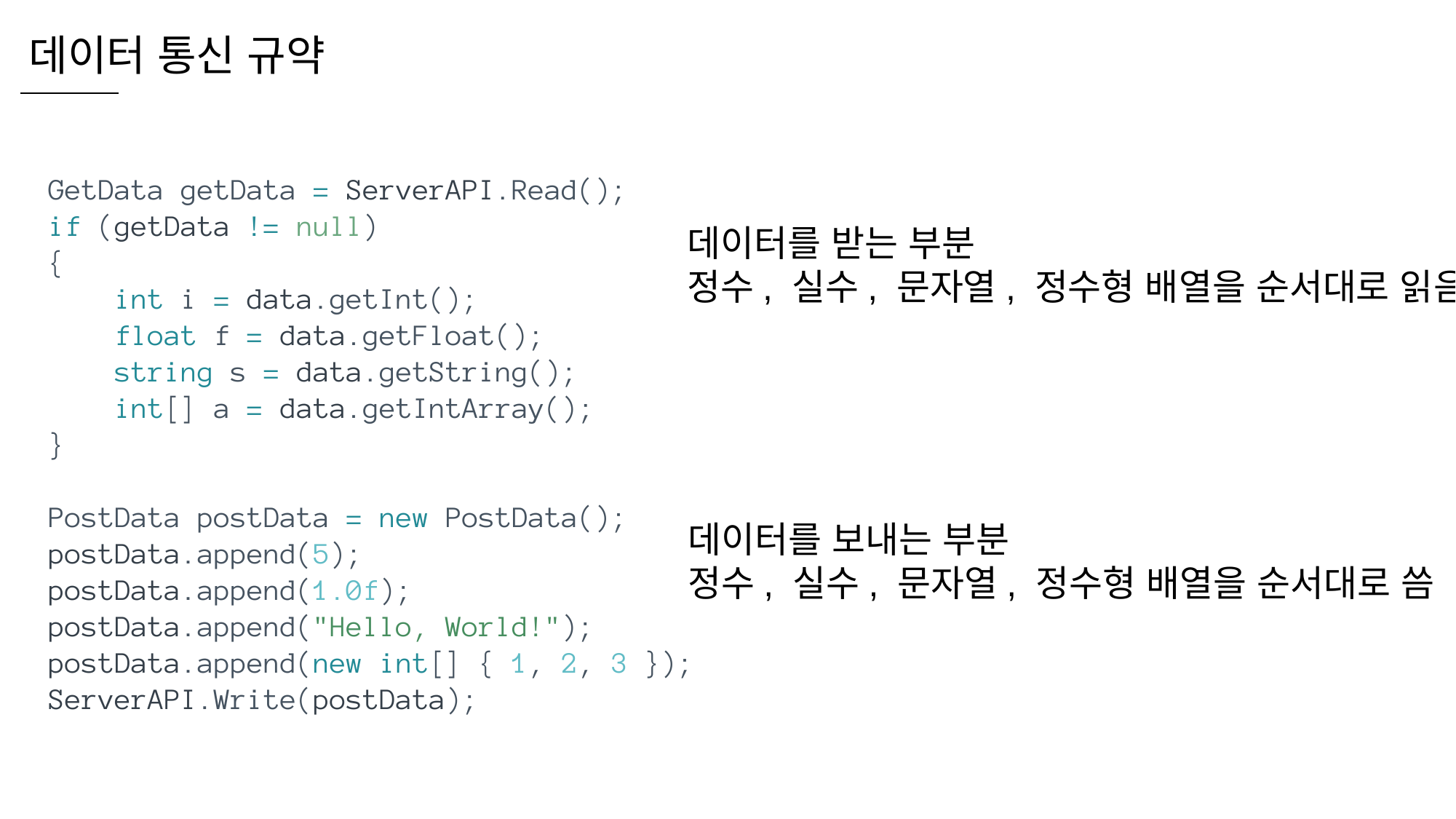

데이터 통신 규약
GetData getData = ServerAPI.Read();
if (getData != null)
{
    int i = data.getInt();
    float f = data.getFloat();
    string s = data.getString();
    int[] a = data.getIntArray();
}
PostData postData = new PostData();
postData.append(5);
postData.append(1.0f);
postData.append("Hello, World!");
postData.append(new int[] { 1, 2, 3 });
ServerAPI.Write(postData);
데이터를 받는 부분
정수, 실수, 문자열, 정수형 배열을 순서대로 읽음
데이터를 보내는 부분
정수, 실수, 문자열, 정수형 배열을 순서대로 씀